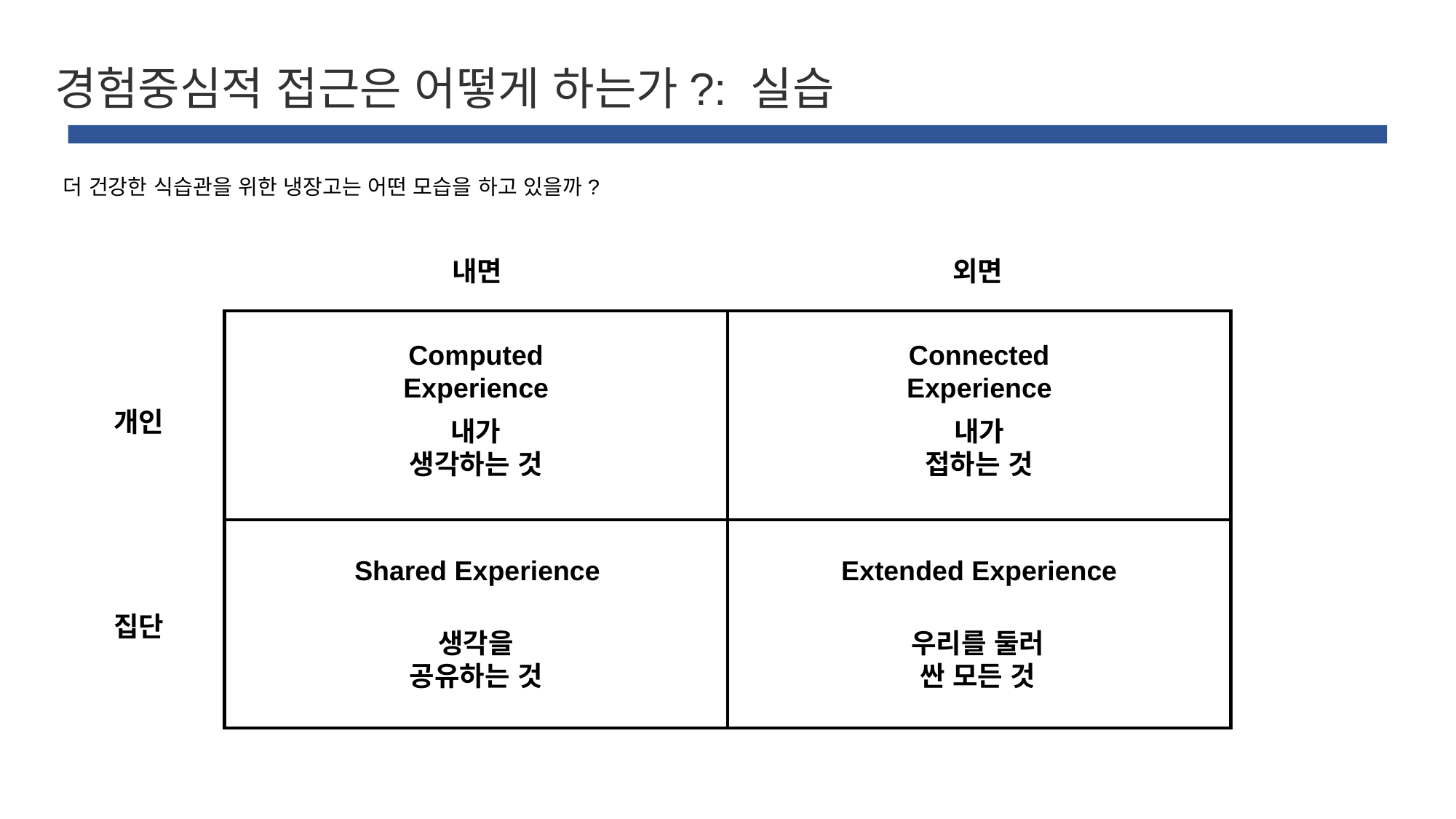

경험중심적 접근은 어떻게 하는가?: 실습

더 건강한 식습관을 위한 냉장고는 어떤 모습을 하고 있을까?
내면
외면

Connected Experience
Computed Experience
개인
내가
생각하는 것
내가
접하는 것
Shared Experience
Extended Experience
집단
생각을
공유하는 것
우리를 둘러 싼 모든 것